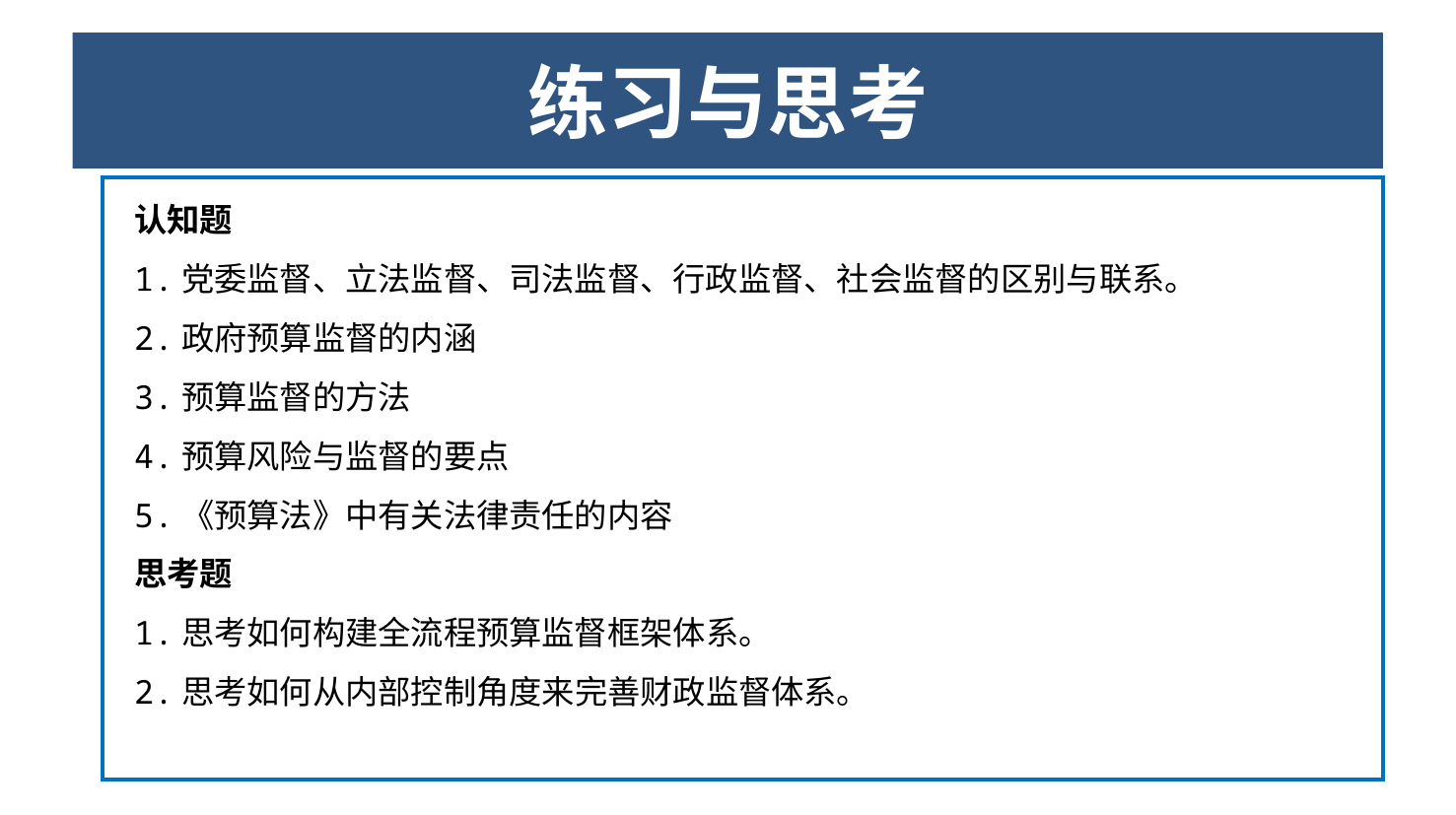

单击添加标题
# 练习与思考
认知题
1.党委监督、立法监督、司法监督、行政监督、社会监督的区别与联系。
2.政府预算监督的内涵
3.预算监督的方法
4.预算风险与监督的要点
5.《预算法》中有关法律责任的内容
思考题
1.思考如何构建全流程预算监督框架体系。
2.思考如何从内部控制角度来完善财政监督体系。

02
03
04